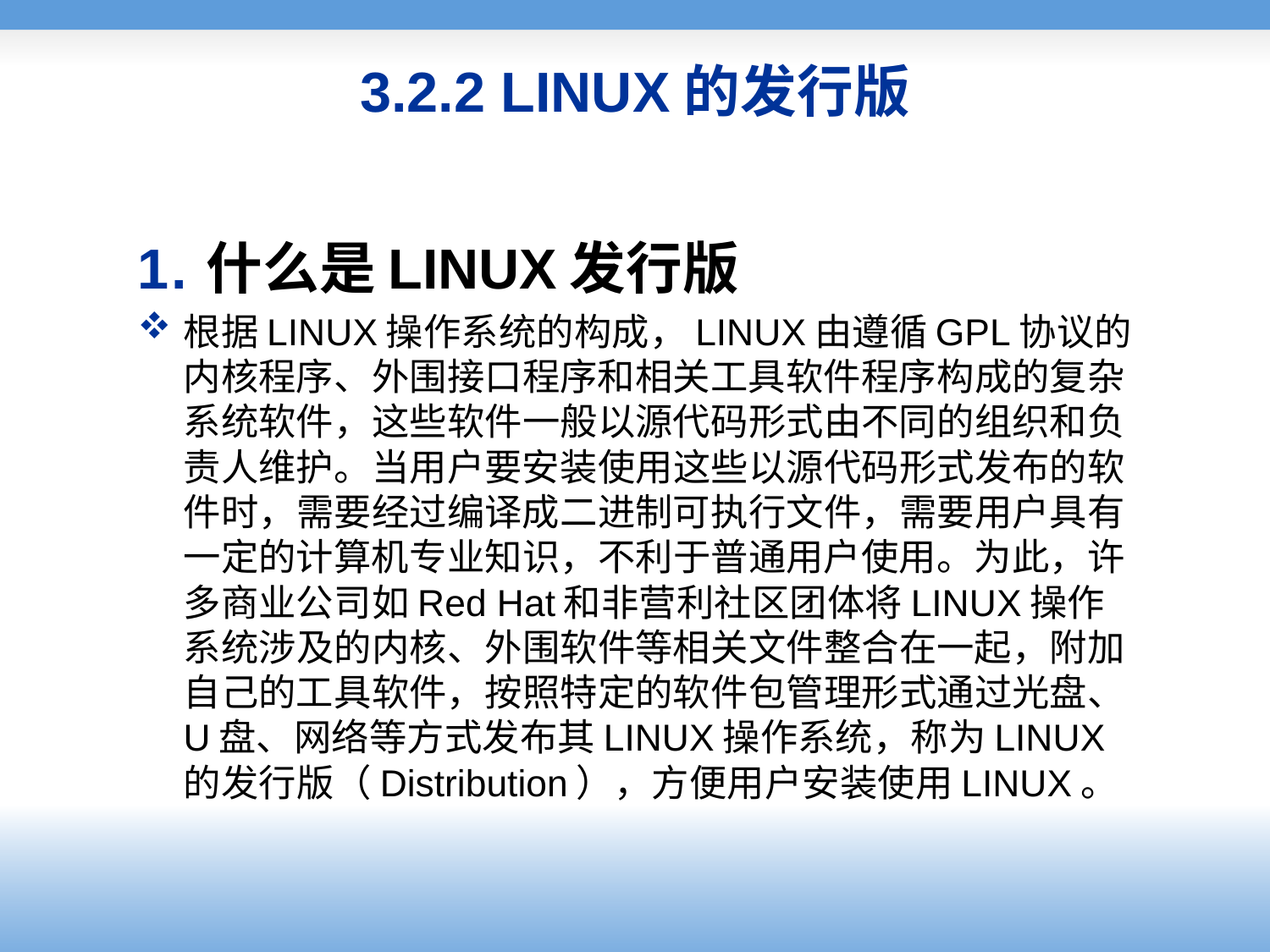

# 3.2.2 LINUX的发行版
什么是LINUX发行版
根据LINUX操作系统的构成，LINUX由遵循GPL协议的内核程序、外围接口程序和相关工具软件程序构成的复杂系统软件，这些软件一般以源代码形式由不同的组织和负责人维护。当用户要安装使用这些以源代码形式发布的软件时，需要经过编译成二进制可执行文件，需要用户具有一定的计算机专业知识，不利于普通用户使用。为此，许多商业公司如Red Hat和非营利社区团体将LINUX操作系统涉及的内核、外围软件等相关文件整合在一起，附加自己的工具软件，按照特定的软件包管理形式通过光盘、U盘、网络等方式发布其LINUX操作系统，称为LINUX的发行版（Distribution），方便用户安装使用LINUX。